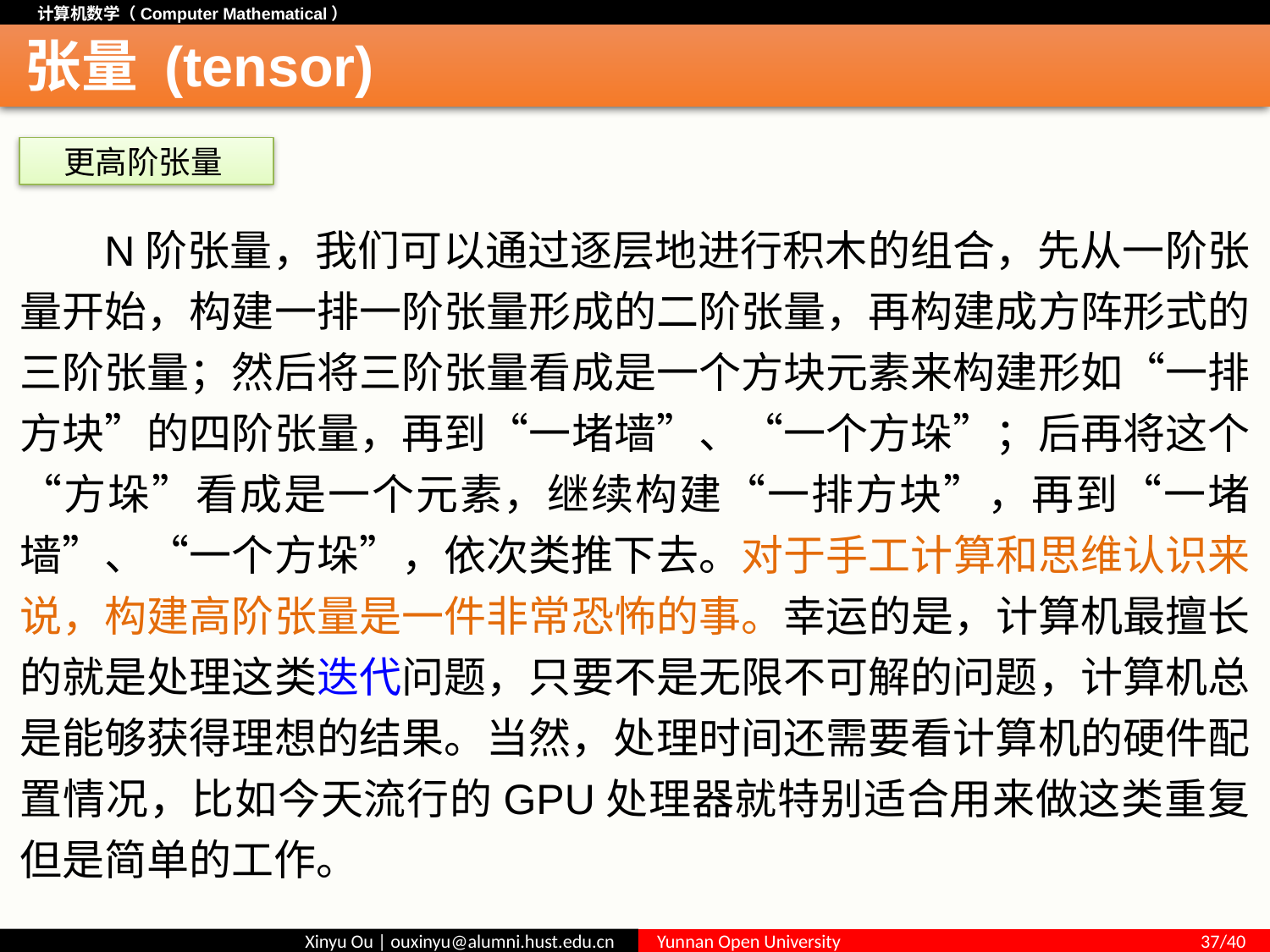

# 张量 (tensor)

更高阶张量
       N阶张量，我们可以通过逐层地进行积木的组合，先从一阶张量开始，构建一排一阶张量形成的二阶张量，再构建成方阵形式的三阶张量；然后将三阶张量看成是一个方块元素来构建形如“一排方块”的四阶张量，再到“一堵墙”、“一个方垛”；后再将这个“方垛”看成是一个元素，继续构建“一排方块”，再到“一堵墙”、“一个方垛”，依次类推下去。对于手工计算和思维认识来说，构建高阶张量是一件非常恐怖的事。幸运的是，计算机最擅长的就是处理这类迭代问题，只要不是无限不可解的问题，计算机总是能够获得理想的结果。当然，处理时间还需要看计算机的硬件配置情况，比如今天流行的GPU处理器就特别适合用来做这类重复但是简单的工作。